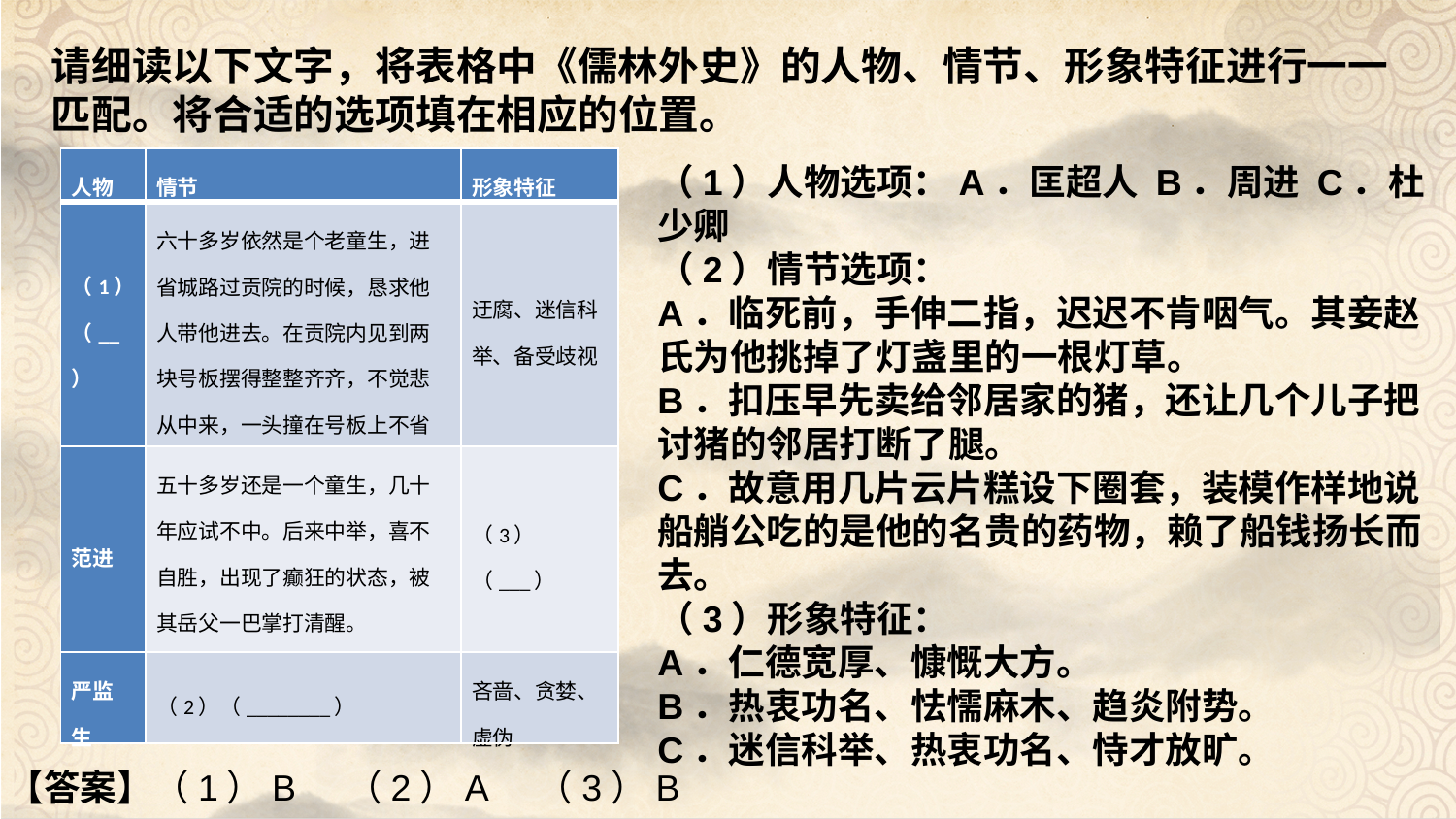

请细读以下文字，将表格中《儒林外史》的人物、情节、形象特征进行一一匹配。将合适的选项填在相应的位置。
| 人物 | 情节 | 形象特征 |
| --- | --- | --- |
| （1）（\_\_） | 六十多岁依然是个老童生，进省城路过贡院的时候，恳求他人带他进去。在贡院内见到两块号板摆得整整齐齐，不觉悲从中来，一头撞在号板上不省人事。 | 迂腐、迷信科举、备受歧视 |
| 范进 | 五十多岁还是一个童生，几十年应试不中。后来中举，喜不自胜，出现了癫狂的状态，被其岳父一巴掌打清醒。 | （3）（\_\_\_） |
| 严监生 | （2）（\_\_\_\_\_\_\_\_） | 吝啬、贪婪、虚伪 |
（1）人物选项：A．匡超人 B．周进 C．杜少卿
（2）情节选项：
A．临死前，手伸二指，迟迟不肯咽气。其妾赵氏为他挑掉了灯盏里的一根灯草。
B．扣压早先卖给邻居家的猪，还让几个儿子把讨猪的邻居打断了腿。
C．故意用几片云片糕设下圈套，装模作样地说船艄公吃的是他的名贵的药物，赖了船钱扬长而去。
（3）形象特征：
A．仁德宽厚、慷慨大方。
B．热衷功名、怯懦麻木、趋炎附势。
C．迷信科举、热衷功名、恃才放旷。
【答案】（1）B    （2）A    （3）B